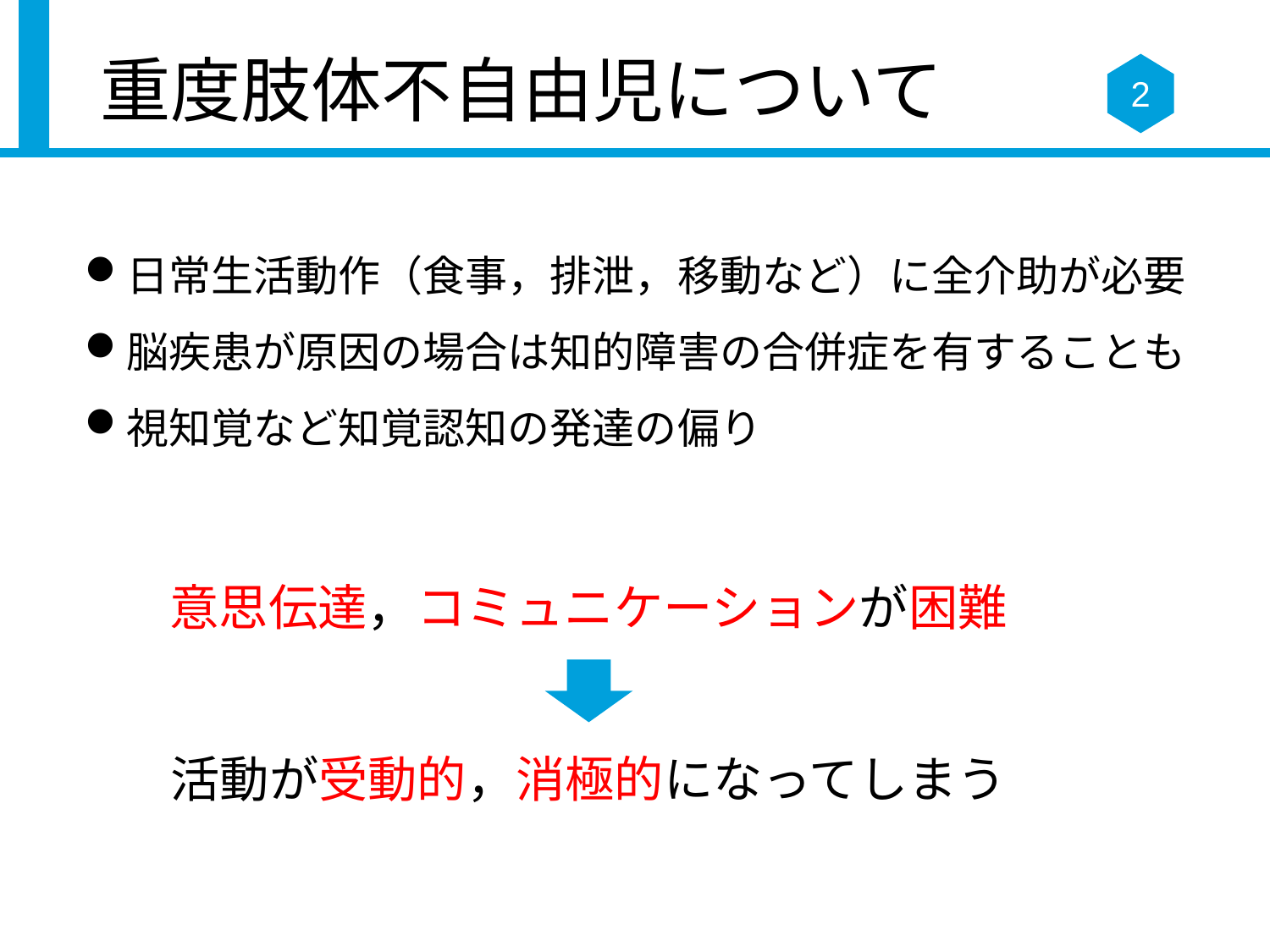

# 重度肢体不自由児について
2
日常生活動作（食事，排泄，移動など）に全介助が必要
脳疾患が原因の場合は知的障害の合併症を有することも
視知覚など知覚認知の発達の偏り
意思伝達，コミュニケーションが困難

活動が受動的，消極的になってしまう